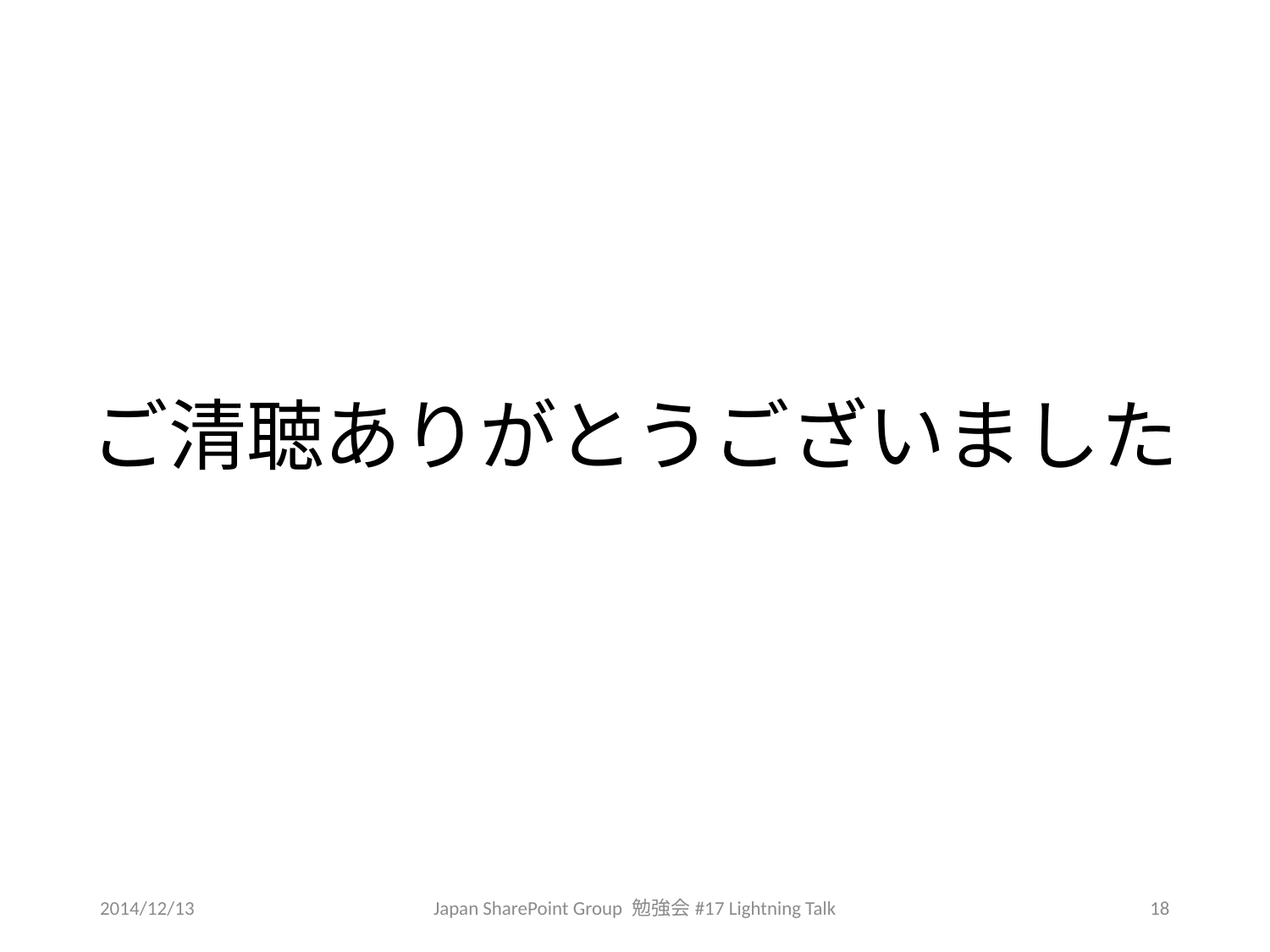

# ご清聴ありがとうございました
2014/12/13
Japan SharePoint Group 勉強会#17 Lightning Talk
18